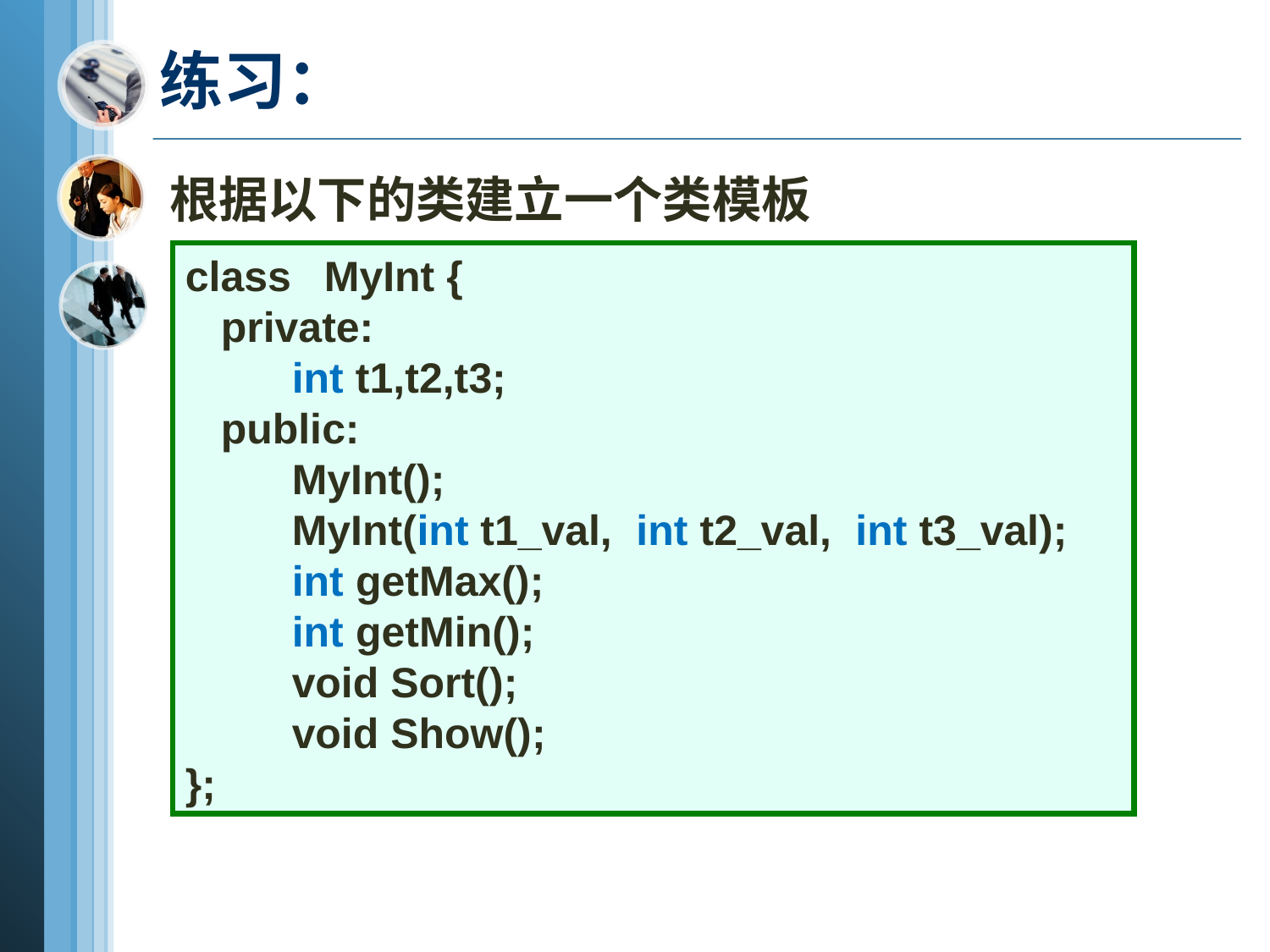

# 练习：
根据以下的类建立一个类模板
class	 MyInt {
   private:
         int t1,t2,t3;
   public:
         MyInt();
         MyInt(int t1_val,  int t2_val,  int t3_val);
         int getMax();
         int getMin();
         void Sort();
         void Show();
};